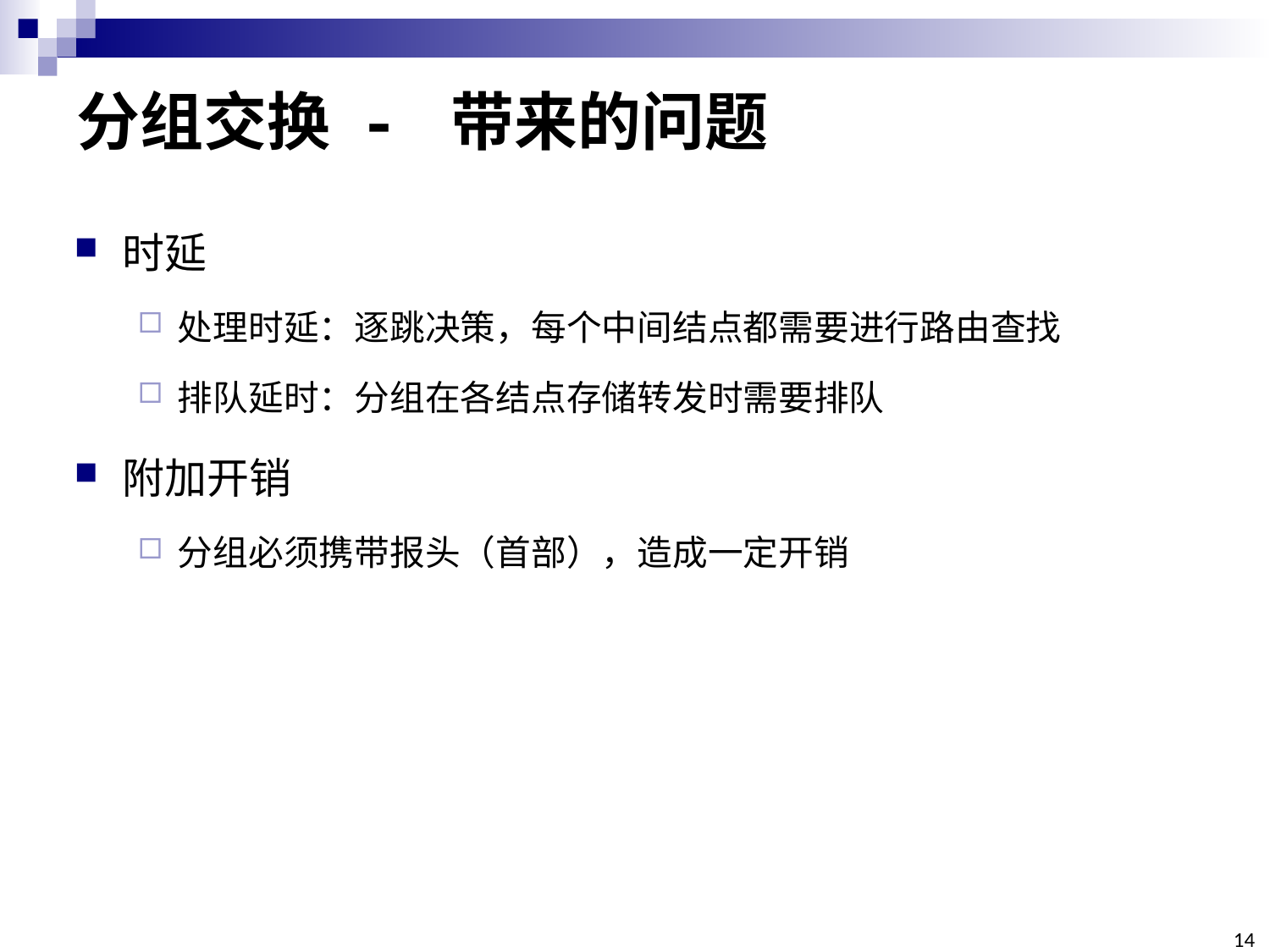

# 分组交换 - 带来的问题
时延
处理时延：逐跳决策，每个中间结点都需要进行路由查找
排队延时：分组在各结点存储转发时需要排队
附加开销
分组必须携带报头（首部），造成一定开销
14